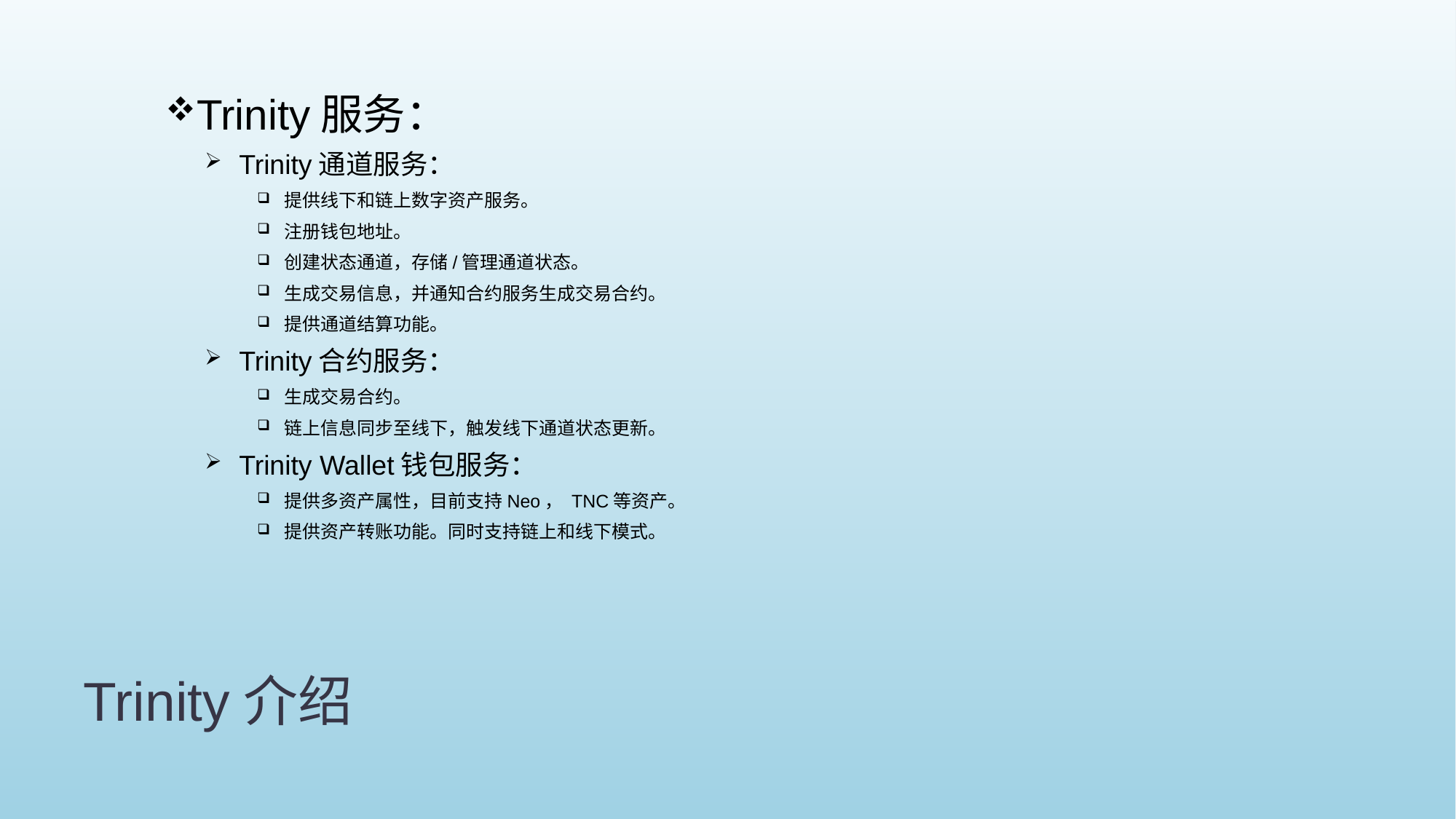

Trinity服务：
Trinity通道服务：
提供线下和链上数字资产服务。
注册钱包地址。
创建状态通道，存储/管理通道状态。
生成交易信息，并通知合约服务生成交易合约。
提供通道结算功能。
Trinity合约服务：
生成交易合约。
链上信息同步至线下，触发线下通道状态更新。
Trinity Wallet钱包服务：
提供多资产属性，目前支持Neo， TNC等资产。
提供资产转账功能。同时支持链上和线下模式。

# Trinity介绍